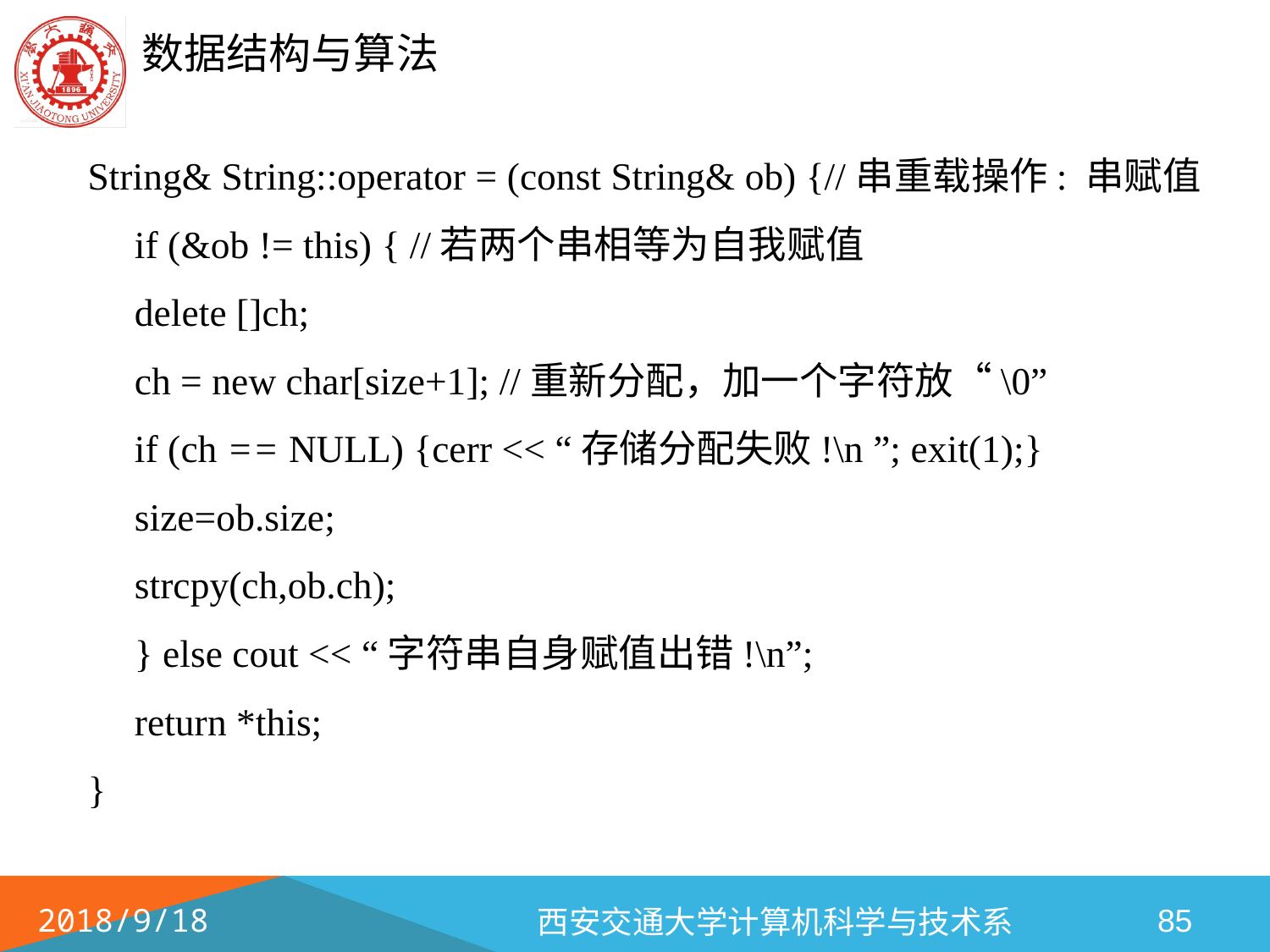

String& String::operator = (const String& ob) {//串重载操作: 串赋值
	if (&ob != this) { //若两个串相等为自我赋值
		delete []ch;
		ch = new char[size+1]; //重新分配，加一个字符放“\0”
		if (ch == NULL) {cerr << “存储分配失败!\n ”; exit(1);}
		size=ob.size;
		strcpy(ch,ob.ch);
	} else cout << “字符串自身赋值出错!\n”;
	return *this;
}